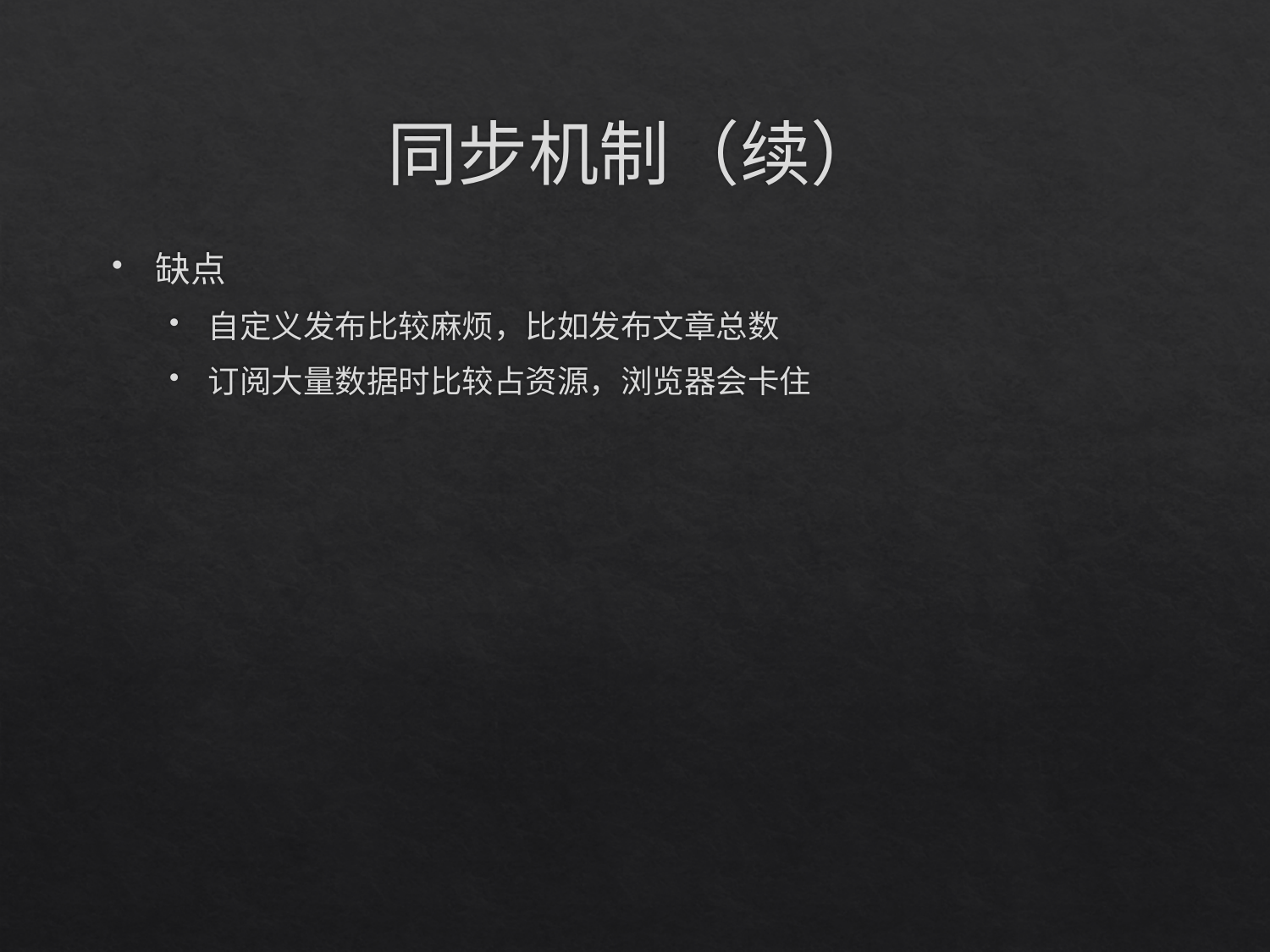

# 同步机制（续）
缺点
自定义发布比较麻烦，比如发布文章总数
订阅大量数据时比较占资源，浏览器会卡住